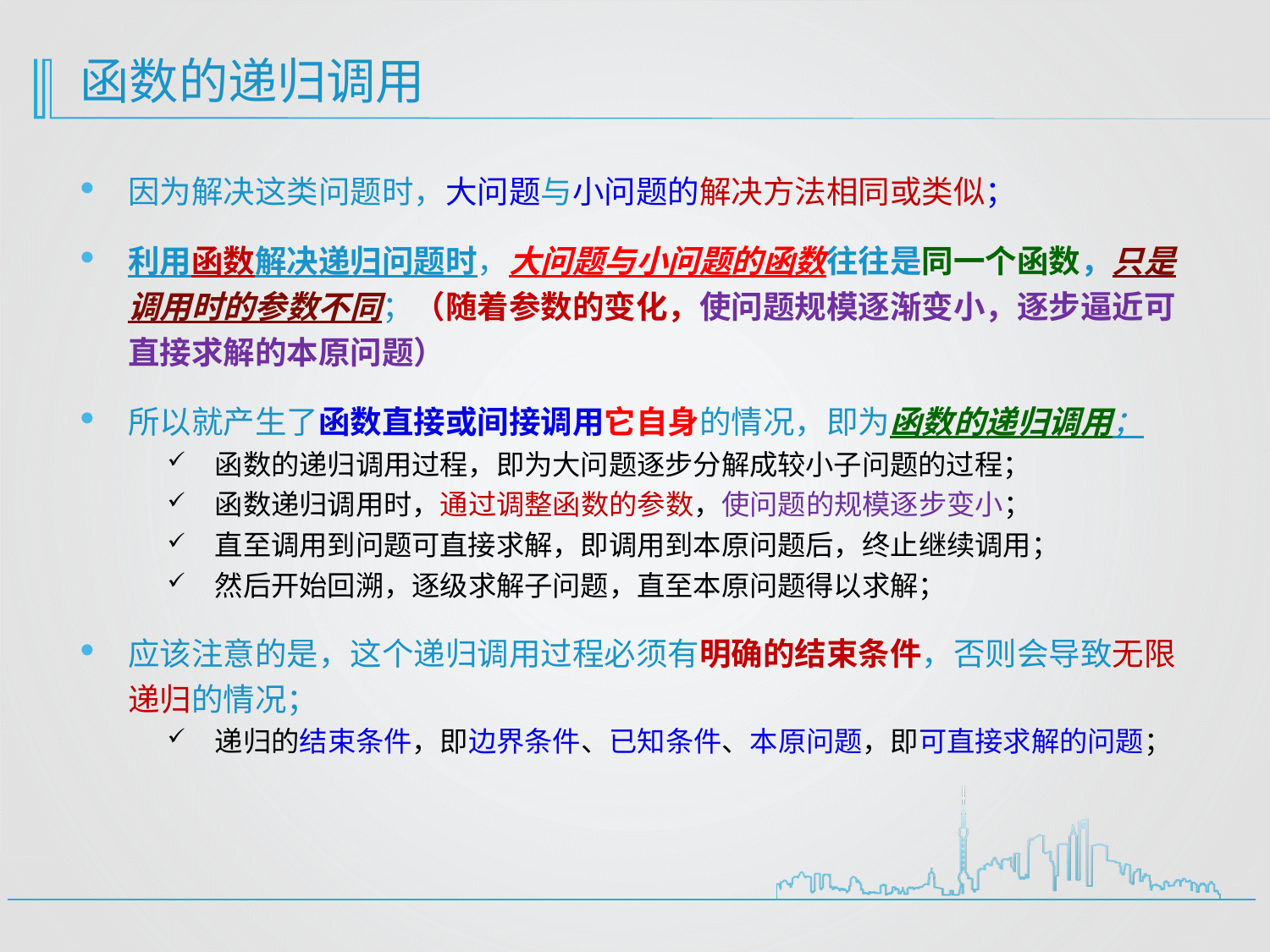

# 函数的递归调用
因为解决这类问题时，大问题与小问题的解决方法相同或类似；
利用函数解决递归问题时，大问题与小问题的函数往往是同一个函数，只是调用时的参数不同；（随着参数的变化，使问题规模逐渐变小，逐步逼近可直接求解的本原问题）
所以就产生了函数直接或间接调用它自身的情况，即为函数的递归调用；
函数的递归调用过程，即为大问题逐步分解成较小子问题的过程；
函数递归调用时，通过调整函数的参数，使问题的规模逐步变小；
直至调用到问题可直接求解，即调用到本原问题后，终止继续调用；
然后开始回溯，逐级求解子问题，直至本原问题得以求解；
应该注意的是，这个递归调用过程必须有明确的结束条件，否则会导致无限递归的情况；
递归的结束条件，即边界条件、已知条件、本原问题，即可直接求解的问题；